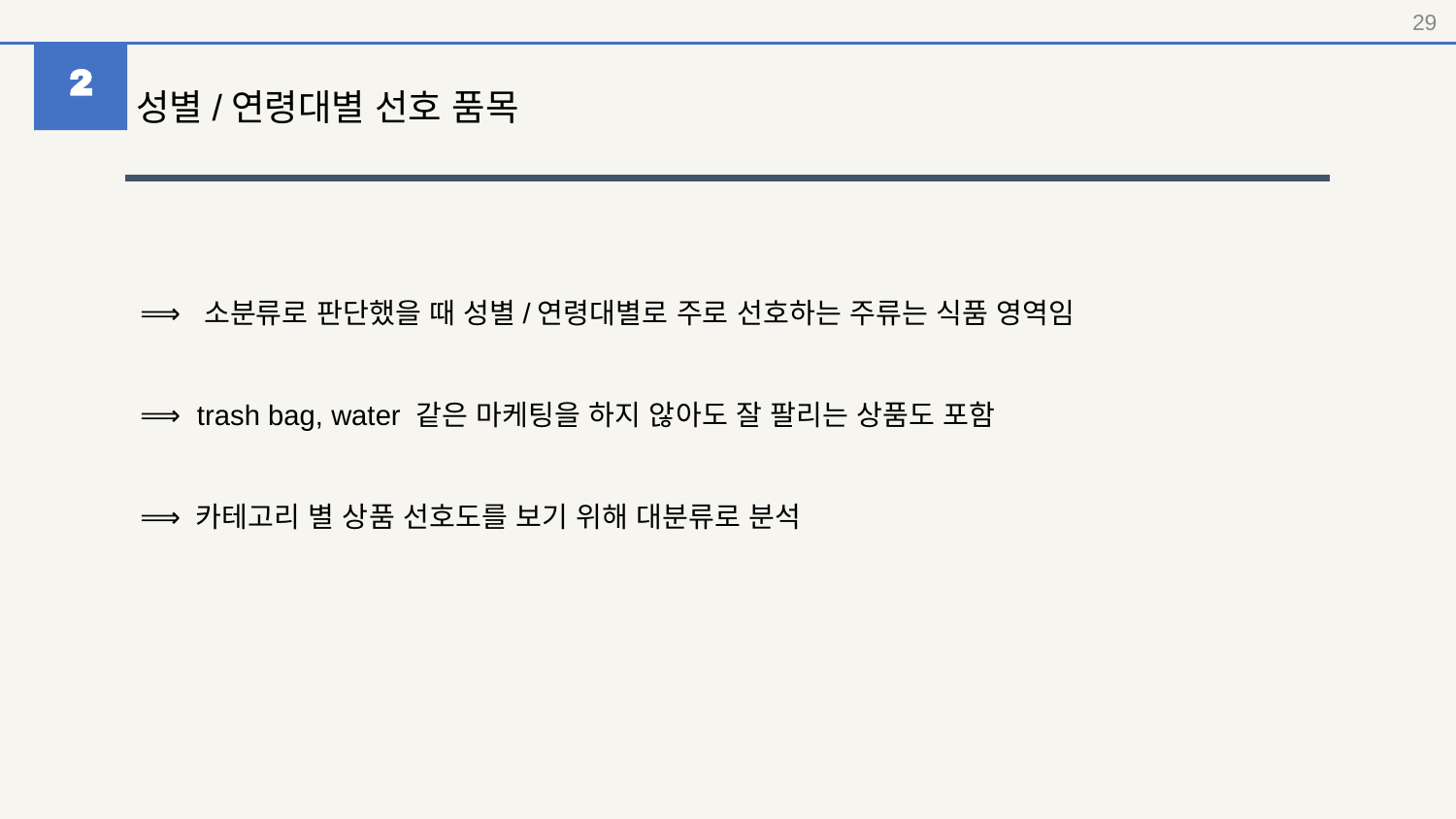

29
# 성별/연령대별 선호 품목
2
⟹  소분류로 판단했을 때 성별/연령대별로 주로 선호하는 주류는 식품 영역임

⟹  trash bag, water 같은 마케팅을 하지 않아도 잘 팔리는 상품도 포함

⟹ 카테고리 별 상품 선호도를 보기 위해 대분류로 분석